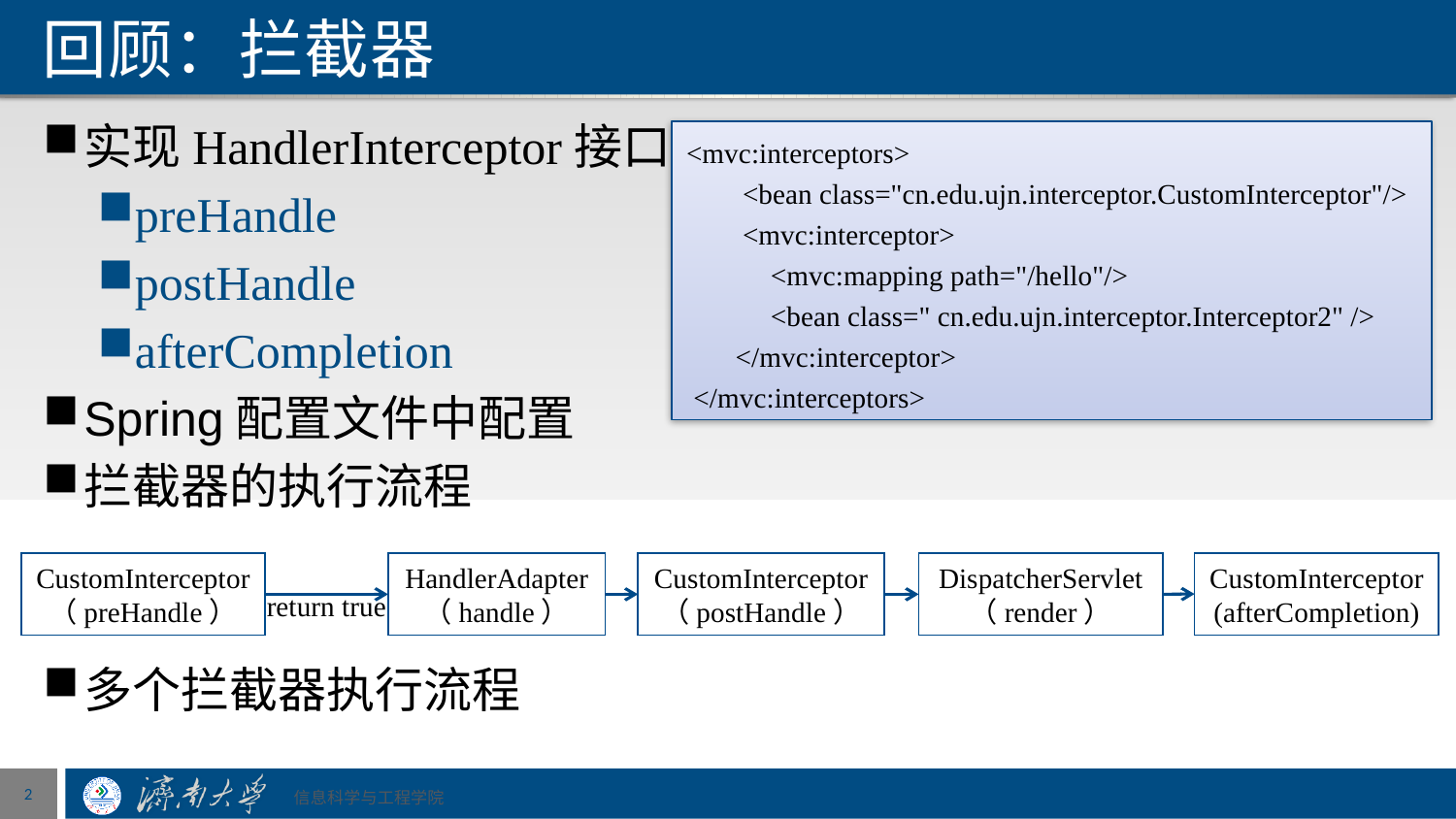

# 回顾：拦截器
实现HandlerInterceptor接口
preHandle
postHandle
afterCompletion
Spring配置文件中配置
拦截器的执行流程

多个拦截器执行流程
<mvc:interceptors>
        <bean class="cn.edu.ujn.interceptor.CustomInterceptor"/>
        <mvc:interceptor>
            <mvc:mapping path="/hello"/>
            <bean class=" cn.edu.ujn.interceptor.Interceptor2" />
       </mvc:interceptor>
 </mvc:interceptors>
CustomInterceptor
(afterCompletion)
DispatcherServlet
（render）
CustomInterceptor
（preHandle）
HandlerAdapter
（handle）
CustomInterceptor
（postHandle）
return true